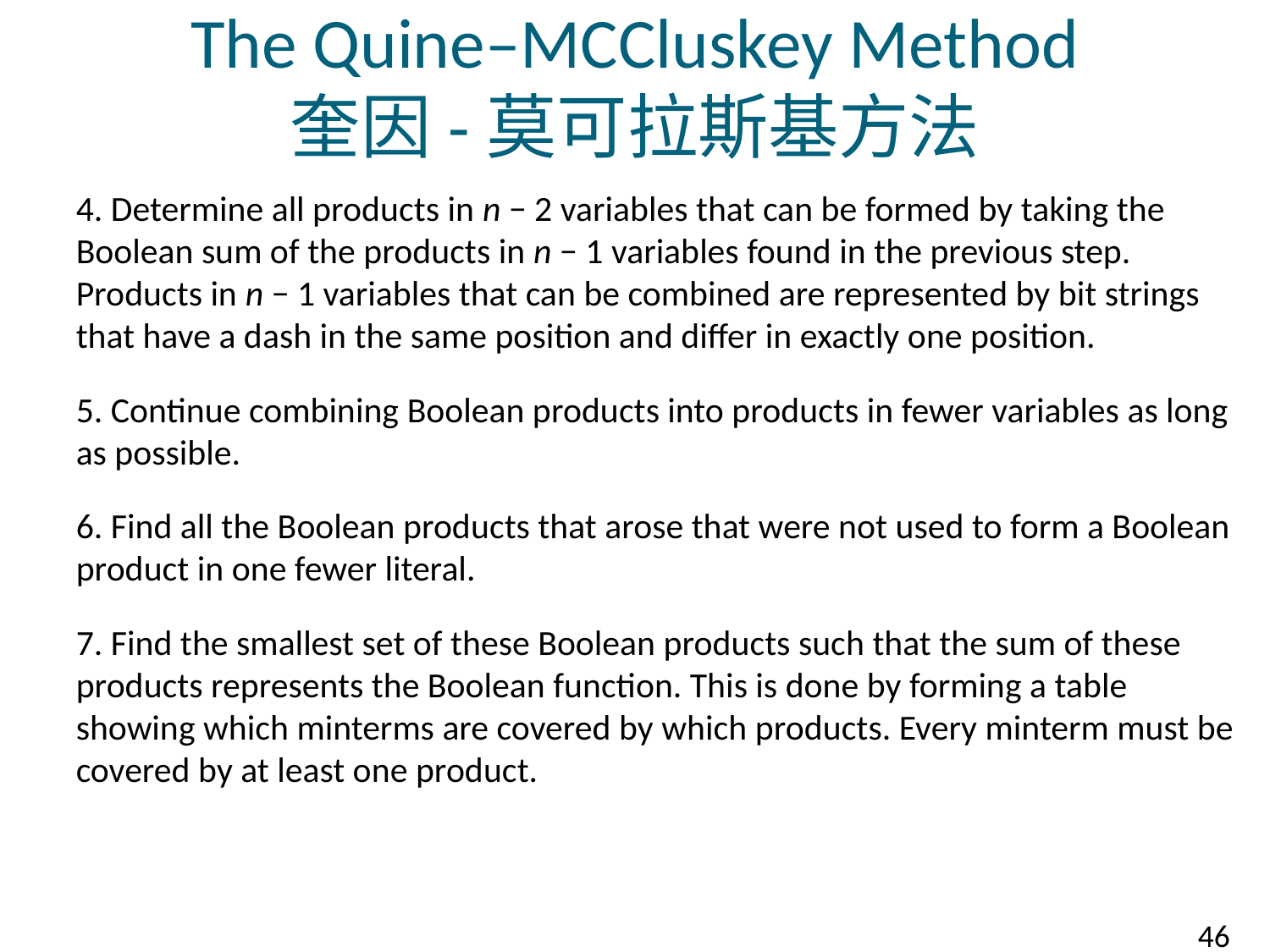

# The Quine–MCCluskey Method 奎因-莫可拉斯基方法
4. Determine all products in n − 2 variables that can be formed by taking the Boolean sum of the products in n − 1 variables found in the previous step. Products in n − 1 variables that can be combined are represented by bit strings that have a dash in the same position and differ in exactly one position.
5. Continue combining Boolean products into products in fewer variables as long as possible.
6. Find all the Boolean products that arose that were not used to form a Boolean product in one fewer literal.
7. Find the smallest set of these Boolean products such that the sum of these products represents the Boolean function. This is done by forming a table showing which minterms are covered by which products. Every minterm must be covered by at least one product.